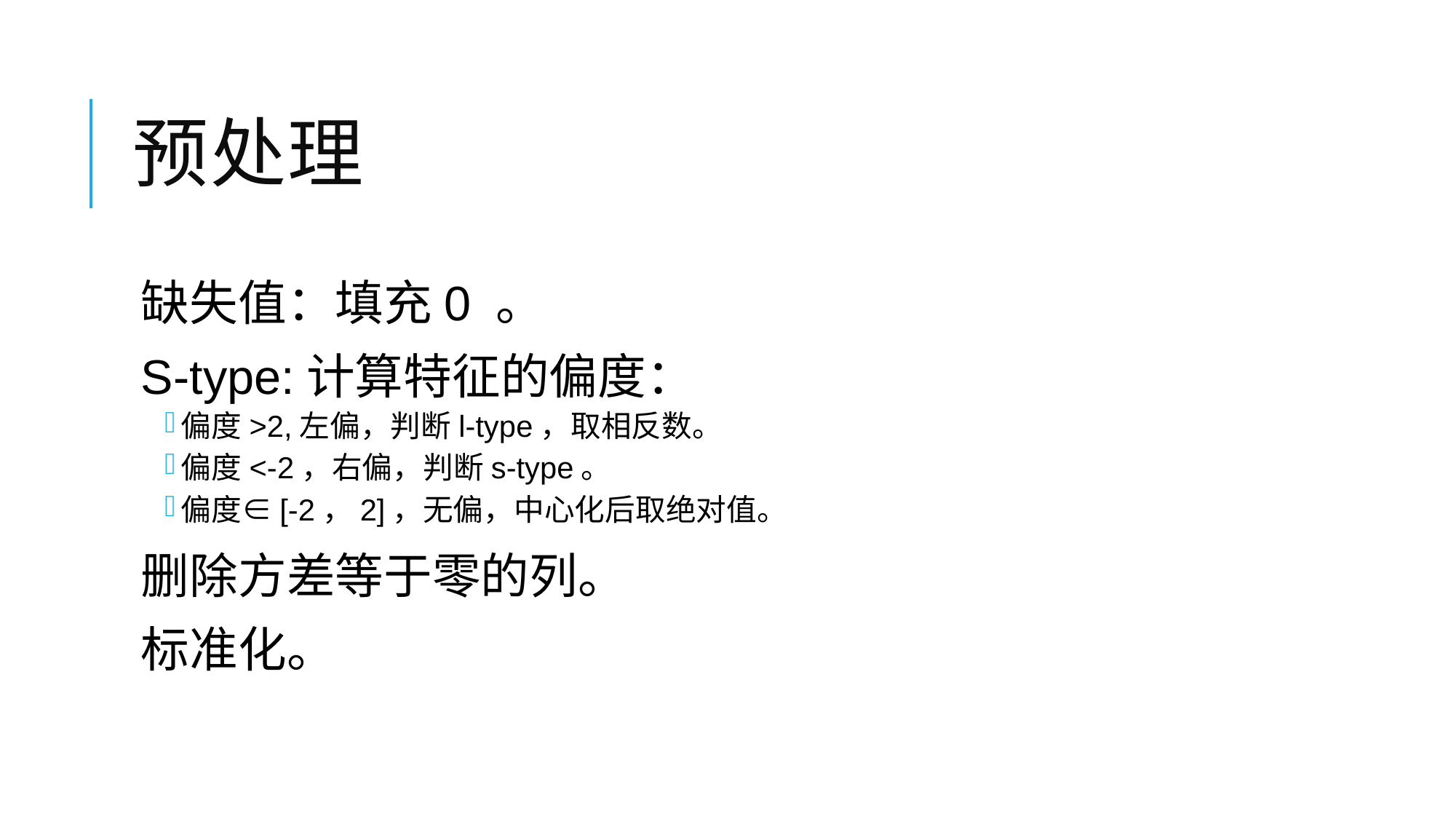

# 预处理
缺失值：填充0 。
S-type:计算特征的偏度：
偏度>2,左偏，判断l-type，取相反数。
偏度<-2，右偏，判断s-type。
偏度∈[-2，2]，无偏，中心化后取绝对值。
删除方差等于零的列。
标准化。